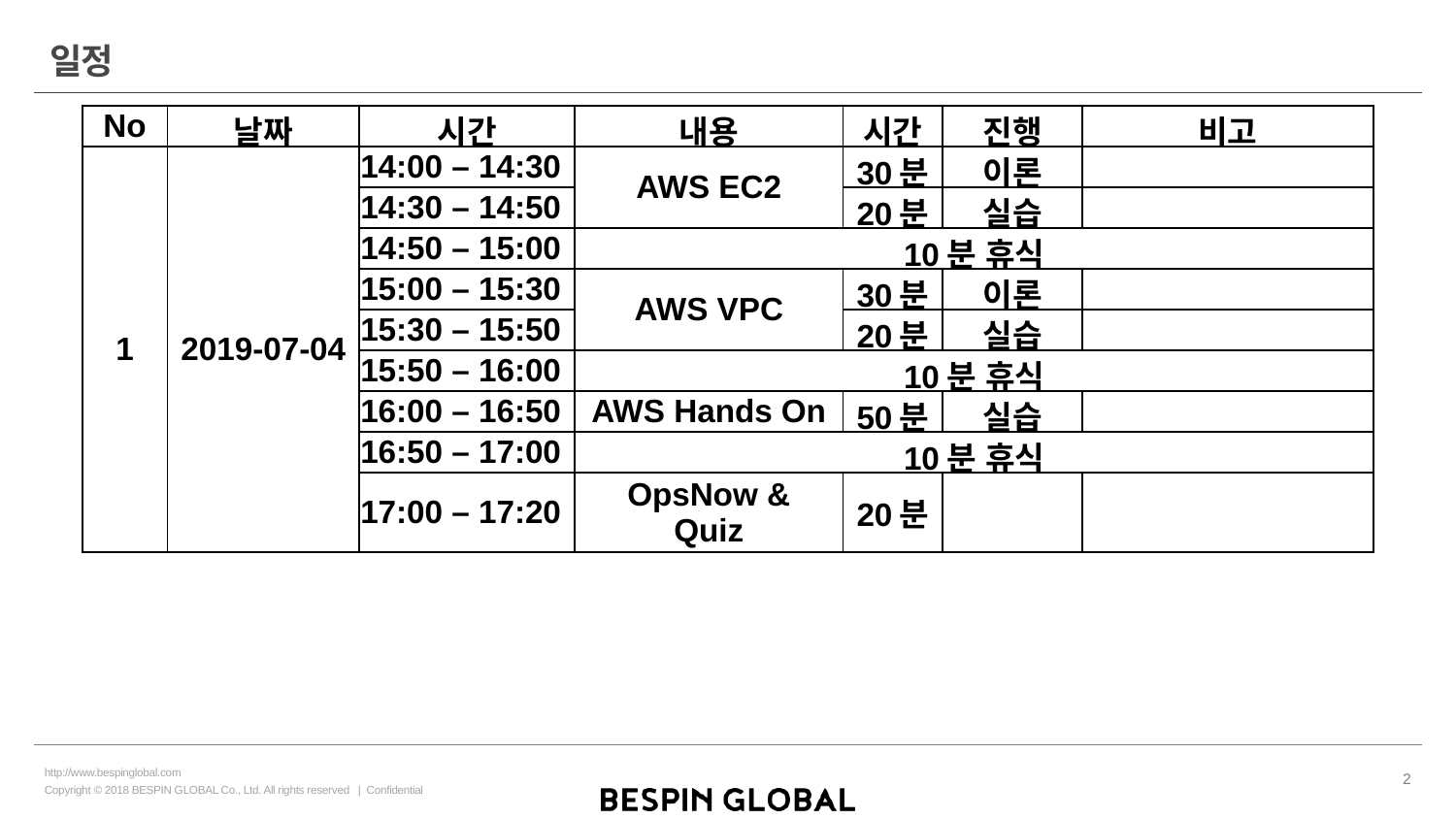

# 일정
| No | 날짜 | 시간 | 내용 | 시간 | 진행 | 비고 |
| --- | --- | --- | --- | --- | --- | --- |
| 1 | 2019-07-04 | 14:00 – 14:30 | AWS EC2 | 30분 | 이론 |  |
|  |  | 14:30 – 14:50 |  | 20분 | 실습 |  |
|  |  | 14:50 – 15:00 | 10분 휴식 |  |  |  |
|  |  | 15:00 – 15:30 | AWS VPC | 30분 | 이론 |  |
|  |  | 15:30 – 15:50 |  | 20분 | 실습 |  |
|  |  | 15:50 – 16:00 | 10분 휴식 |  |  |  |
|  |  | 16:00 – 16:50 | AWS Hands On | 50분 | 실습 |  |
|  |  | 16:50 – 17:00 | 10분 휴식 |  |  |  |
|  |  | 17:00 – 17:20 | OpsNow & Quiz | 20분 |  |  |